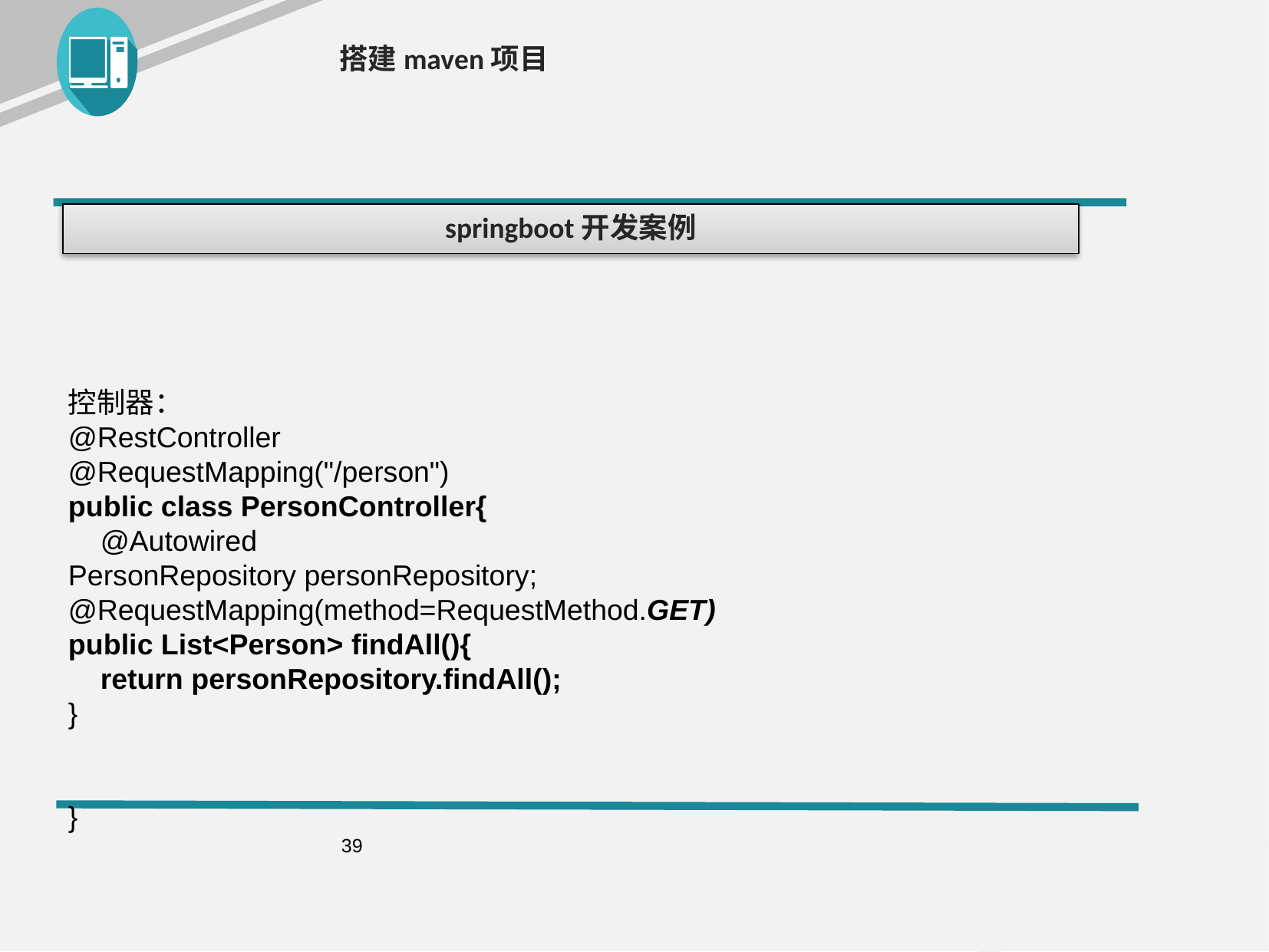

搭建maven项目

springboot开发案例

控制器：
@RestController
@RequestMapping("/person")
public class PersonController{
    @Autowired
PersonRepository personRepository;
@RequestMapping(method=RequestMethod.GET)
public List<Person> findAll(){
    return personRepository.findAll();
}

}

39